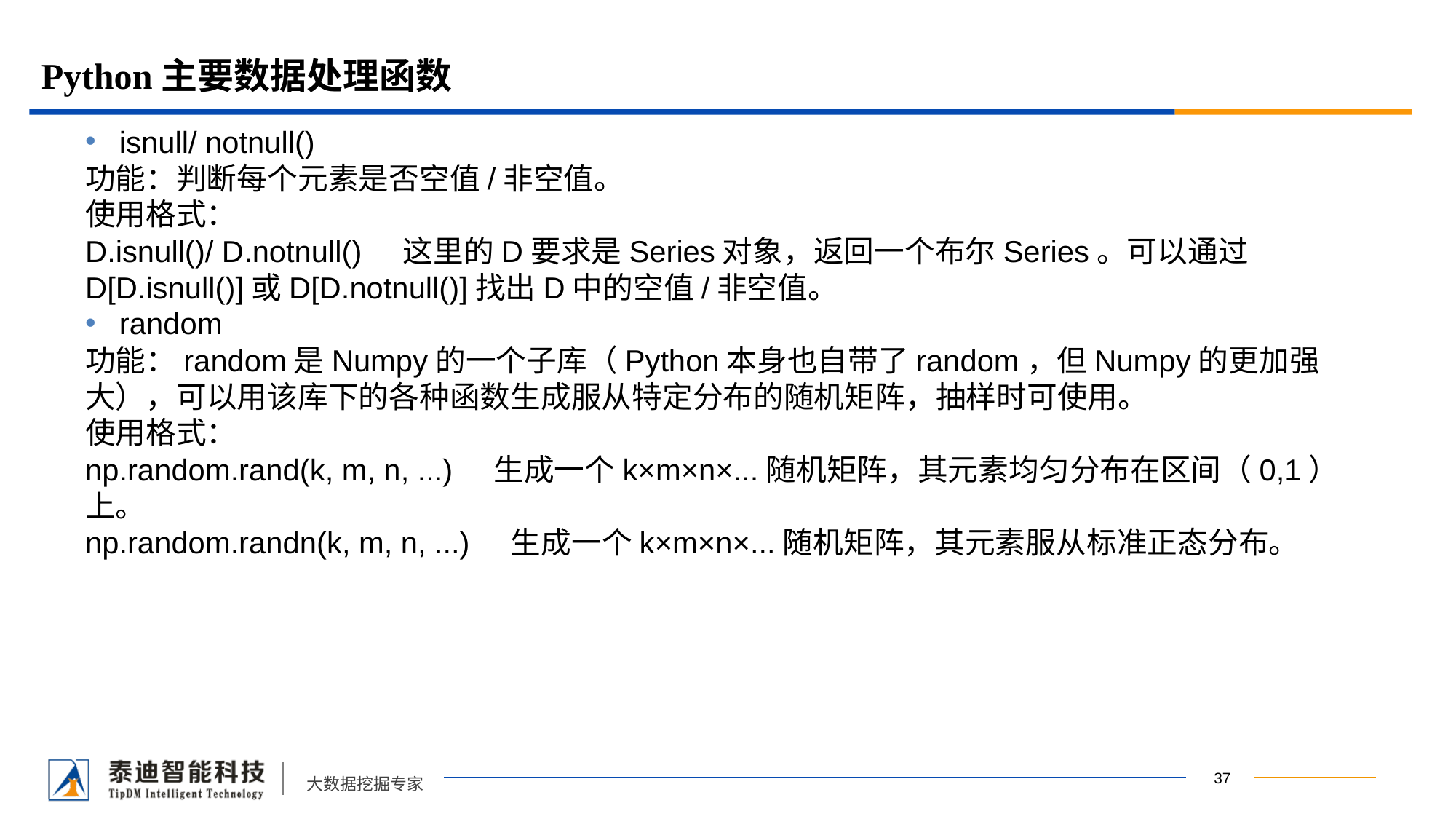

# Python主要数据处理函数
isnull/ notnull()
功能：判断每个元素是否空值/非空值。
使用格式：
D.isnull()/ D.notnull()    这里的D要求是Series对象，返回一个布尔Series。可以通过D[D.isnull()]或D[D.notnull()]找出D中的空值/非空值。
random
功能：random是Numpy的一个子库（Python本身也自带了random，但Numpy的更加强大），可以用该库下的各种函数生成服从特定分布的随机矩阵，抽样时可使用。
使用格式：
np.random.rand(k, m, n, ...)    生成一个k×m×n×...随机矩阵，其元素均匀分布在区间（0,1）上。
np.random.randn(k, m, n, ...)    生成一个k×m×n×...随机矩阵，其元素服从标准正态分布。